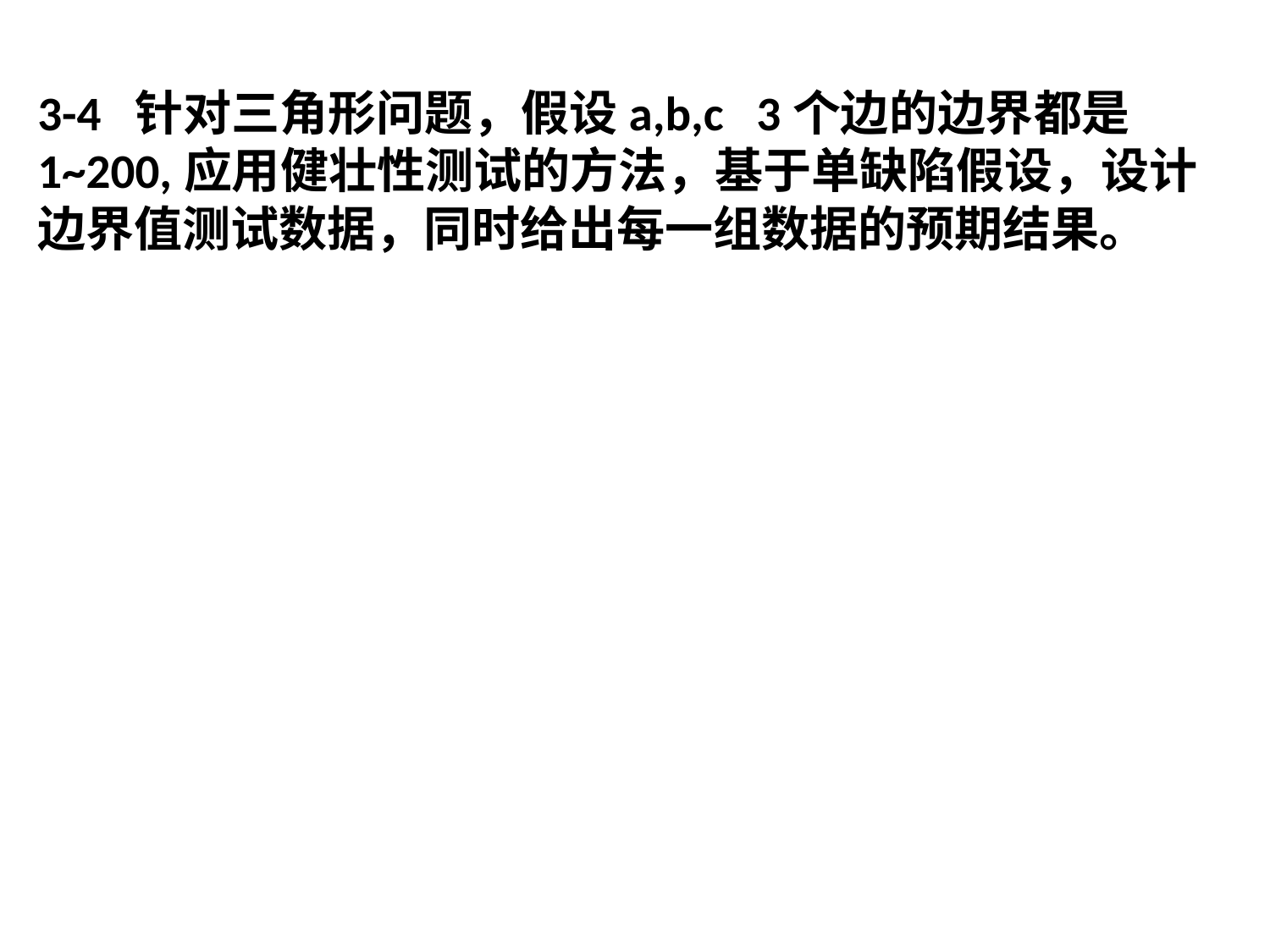

# 3-4  针对三角形问题，假设a,b,c   3个边的边界都是1~200,应用健壮性测试的方法，基于单缺陷假设，设计边界值测试数据，同时给出每一组数据的预期结果。